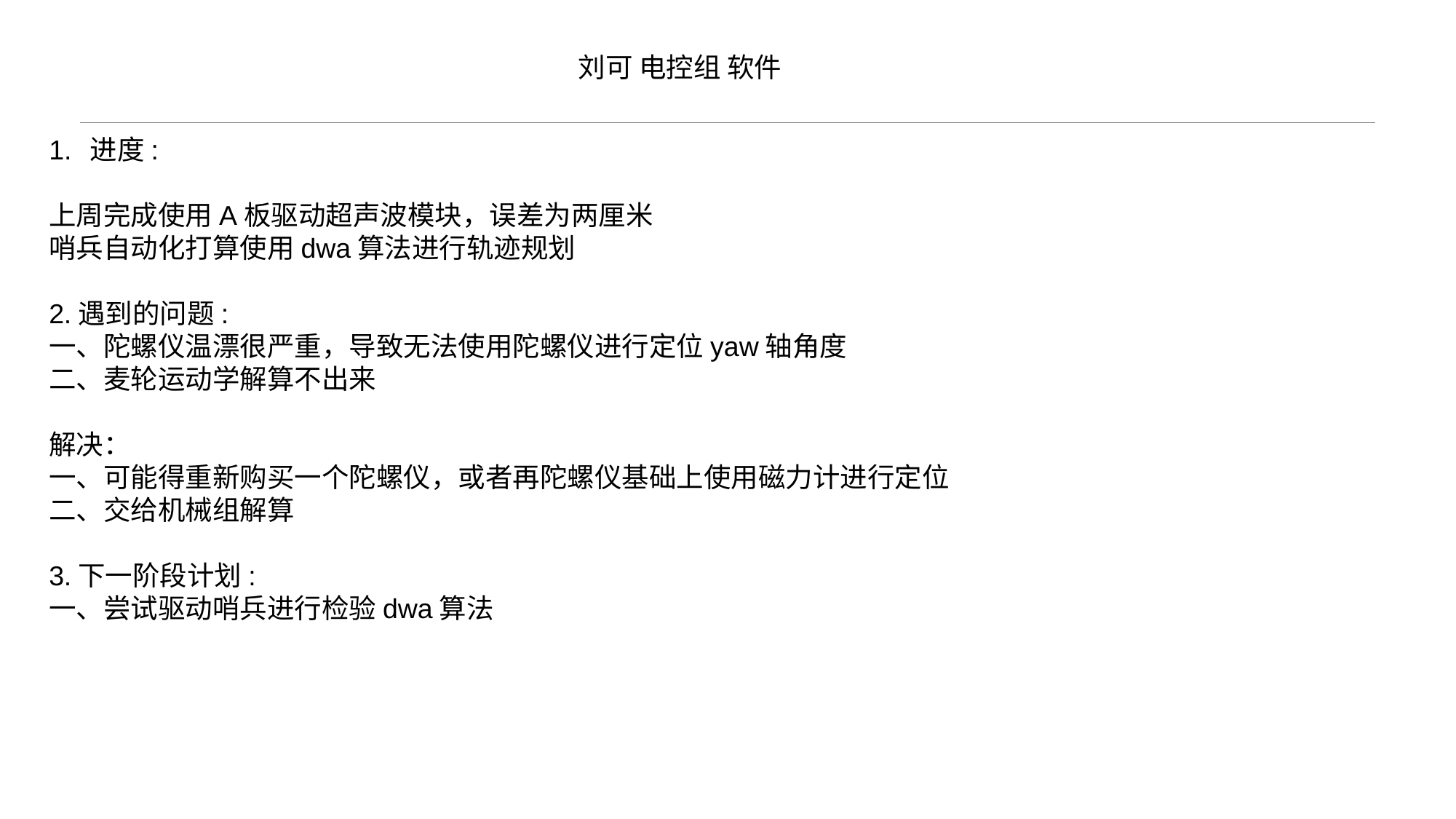

刘可 电控组 软件
进度:

上周完成使用A板驱动超声波模块，误差为两厘米
哨兵自动化打算使用dwa算法进行轨迹规划
2.遇到的问题:
一、陀螺仪温漂很严重，导致无法使用陀螺仪进行定位yaw轴角度
二、麦轮运动学解算不出来

解决：
一、可能得重新购买一个陀螺仪，或者再陀螺仪基础上使用磁力计进行定位
二、交给机械组解算

3.下一阶段计划:
一、尝试驱动哨兵进行检验dwa算法